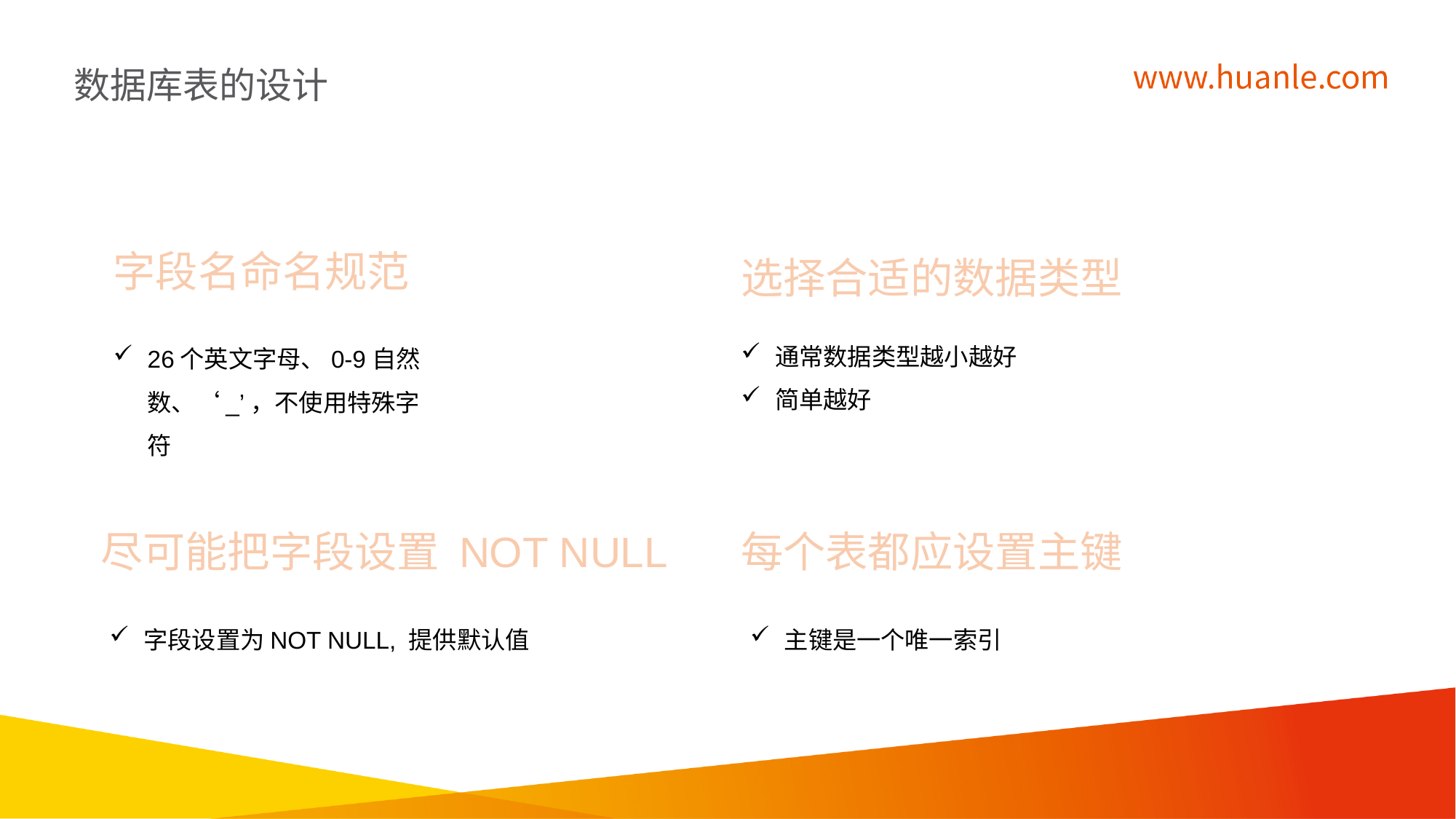

数据库表的设计
字段名命名规范
选择合适的数据类型
通常数据类型越小越好
简单越好
26个英文字母、0-9自然数、‘_’，不使用特殊字符
尽可能把字段设置 NOT NULL
每个表都应设置主键
字段设置为NOT NULL, 提供默认值
主键是一个唯一索引